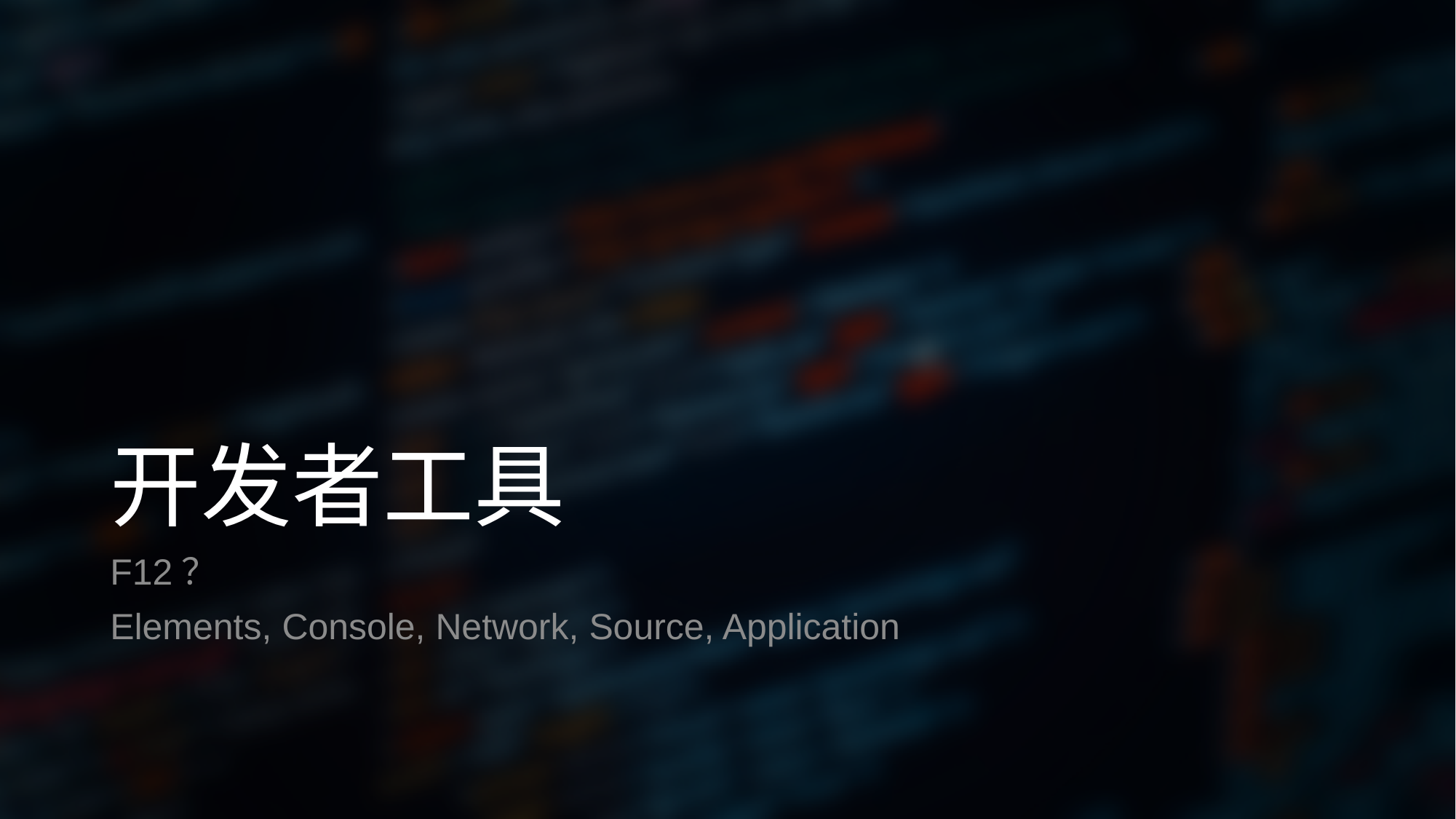

# 开发者工具
F12？
Elements, Console, Network, Source, Application